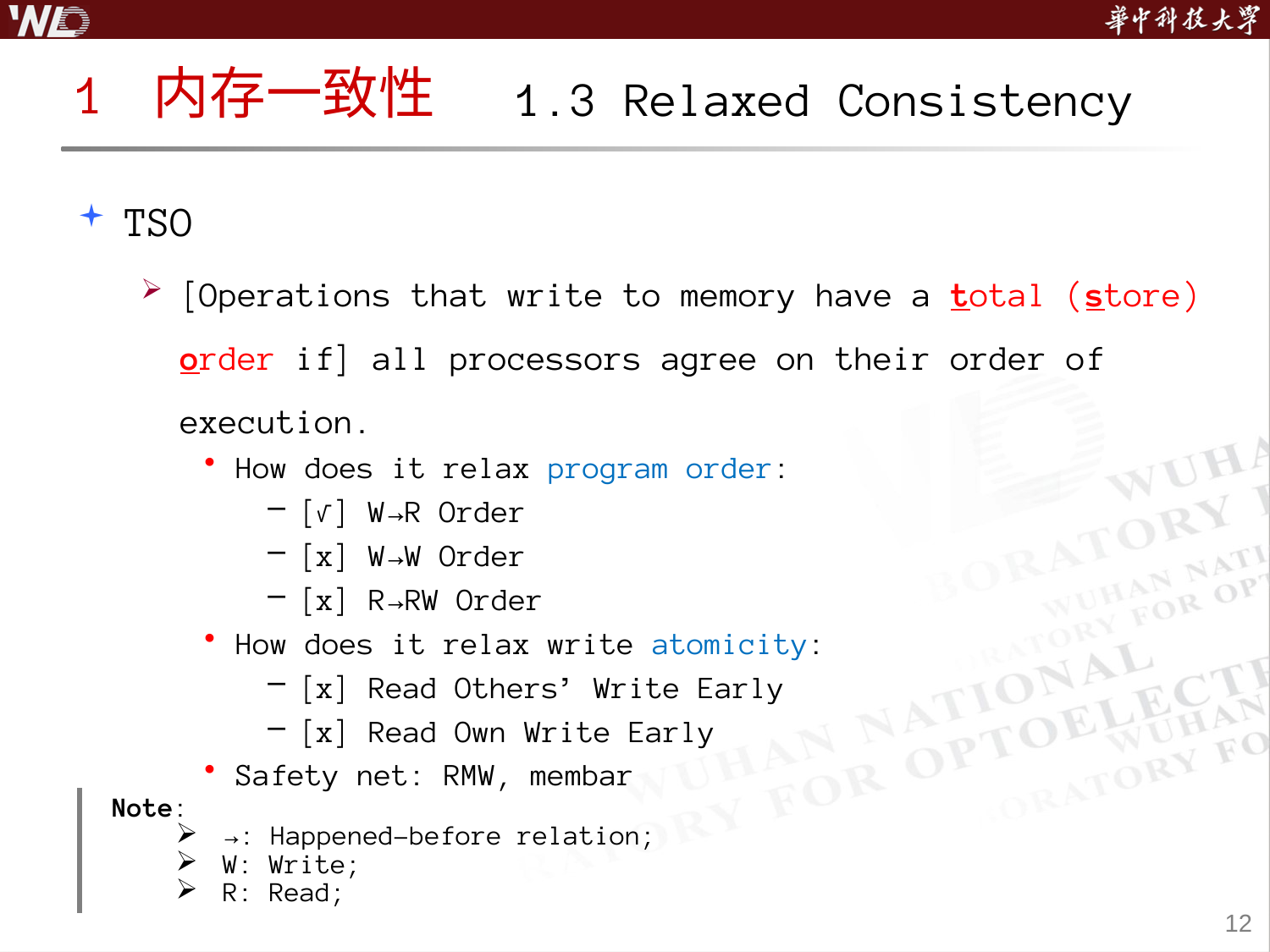

# 1 内存一致性
1.3 Relaxed Consistency
TSO
[Operations that write to memory have a total (store) order if] all processors agree on their order of execution.
How does it relax program order:
[√] W→R Order
[x] W→W Order
[x] R→RW Order
How does it relax write atomicity:
[x] Read Others’ Write Early
[x] Read Own Write Early
Safety net: RMW, membar
| Note: →: Happened-before relation; W: Write; R: Read; |
| --- |
12